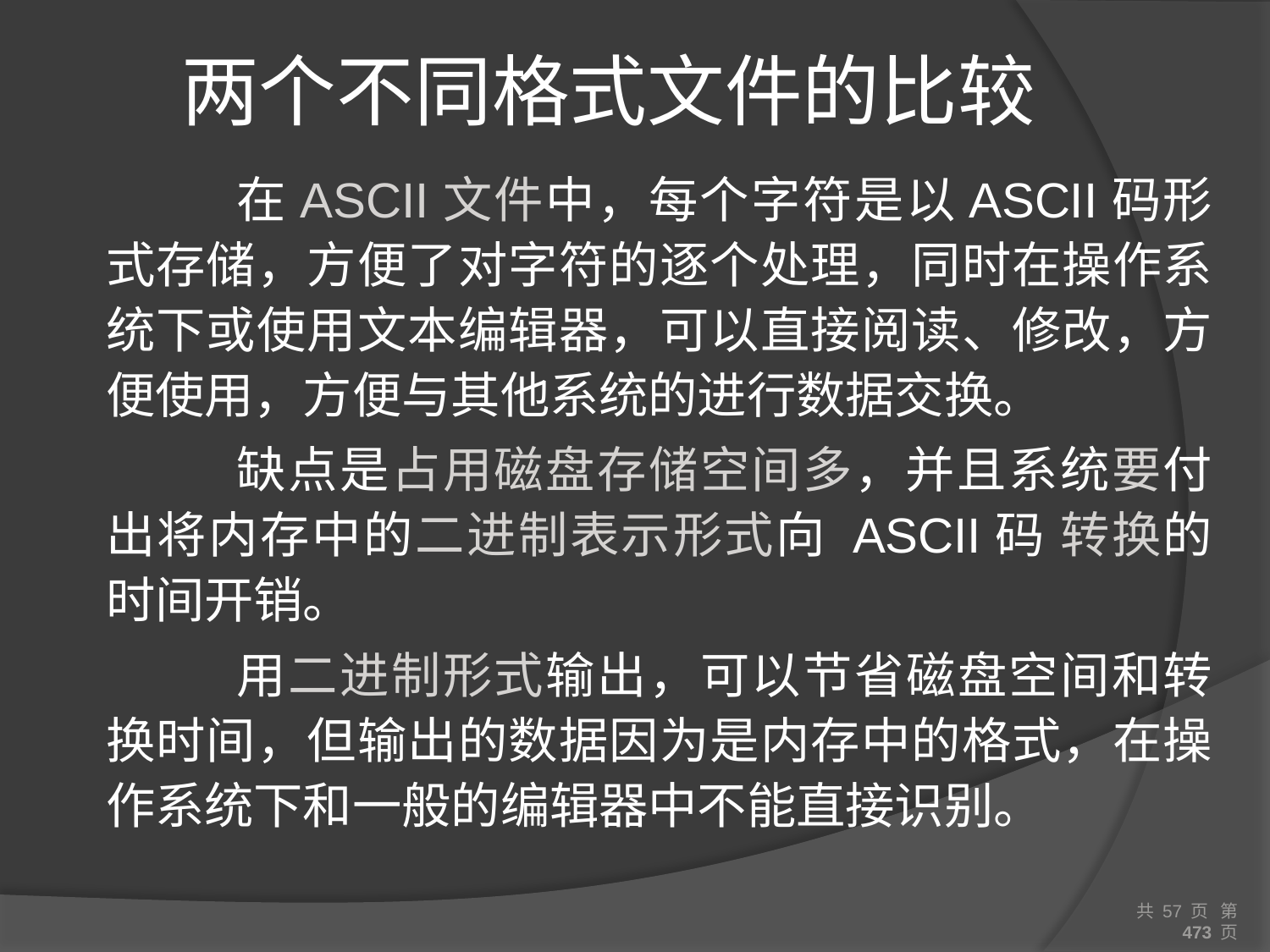

两个不同格式文件的比较
		在ASCII文件中，每个字符是以ASCII码形式存储，方便了对字符的逐个处理，同时在操作系统下或使用文本编辑器，可以直接阅读、修改，方便使用，方便与其他系统的进行数据交换。
		缺点是占用磁盘存储空间多，并且系统要付出将内存中的二进制表示形式向 ASCII码 转换的时间开销。
		用二进制形式输出，可以节省磁盘空间和转换时间，但输出的数据因为是内存中的格式，在操作系统下和一般的编辑器中不能直接识别。
共 57 页   第 473 页